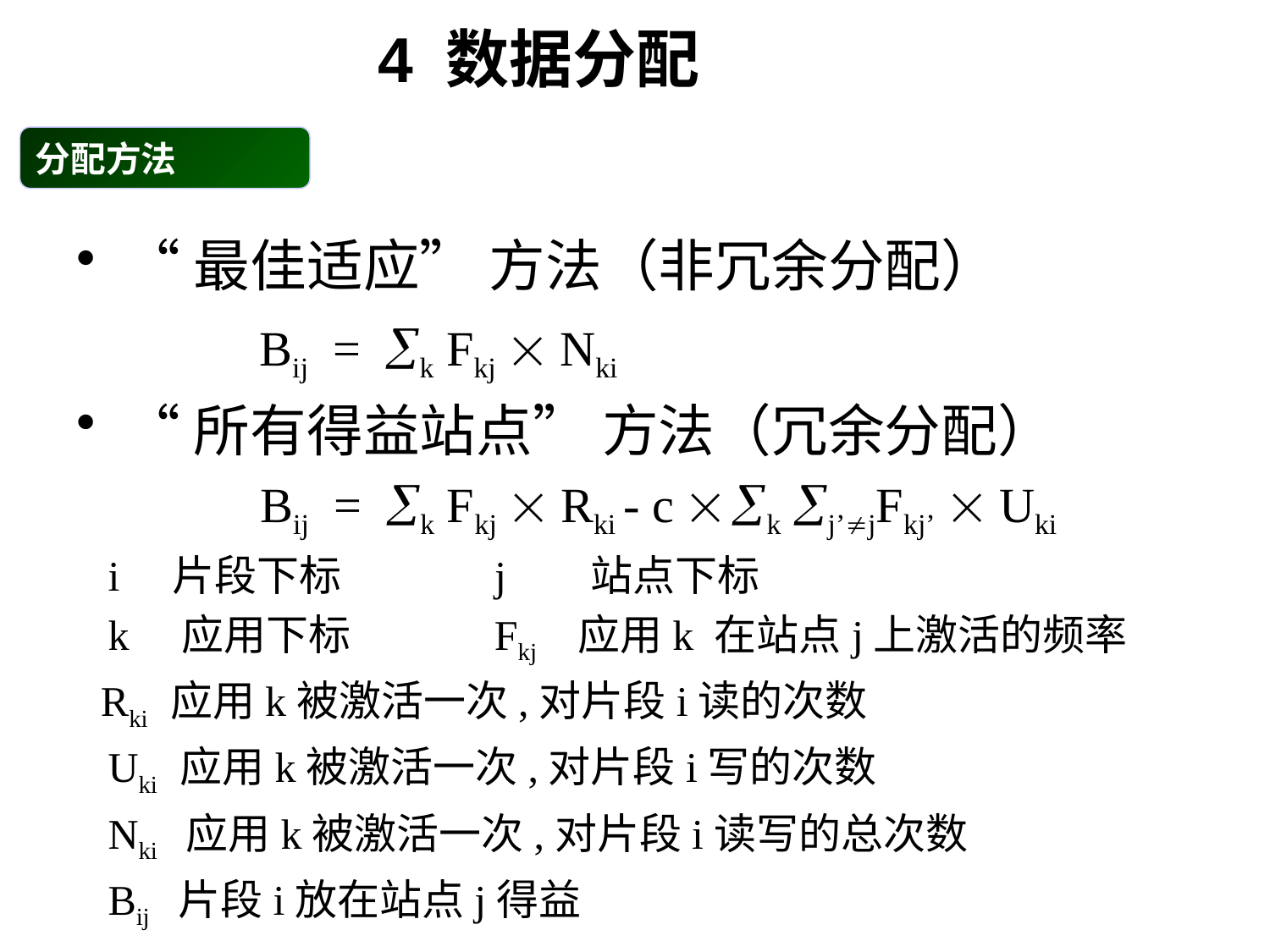

4 数据分配

分配方法
“最佳适应” 方法（非冗余分配）
              Bij  =  ∑k Fkj × Nki
“所有得益站点” 方法（冗余分配）
               Bij  =  ∑k Fkj × Rki - c × ∑k ∑j’≠jFkj’ × Uki
   i    片段下标               j       站点下标
   k    应用下标              Fkj     应用k 在站点j上激活的频率
    Rki  应用k被激活一次,对片段i读的次数
   Uki  应用k被激活一次,对片段i写的次数
   Nki   应用k被激活一次,对片段i读写的总次数
   Bij   片段i放在站点j得益